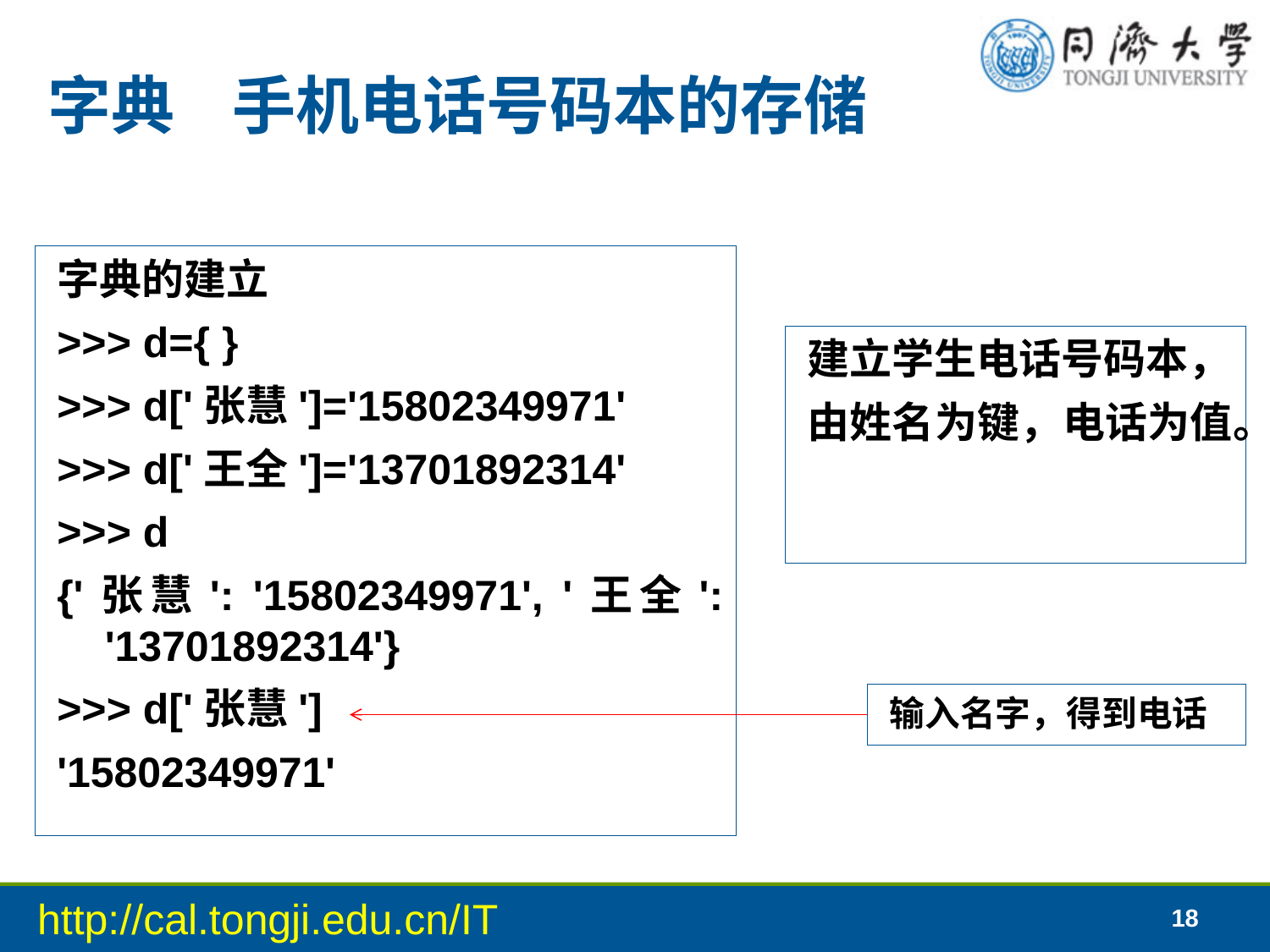

# 字典    手机电话号码本的存储
字典的建立
>>> d={ }
>>> d['张慧']='15802349971'
>>> d['王全']='13701892314'
>>> d
{'张慧': '15802349971', '王全': '13701892314'}
>>> d['张慧']
'15802349971'
建立学生电话号码本，
由姓名为键，电话为值。
输入名字，得到电话